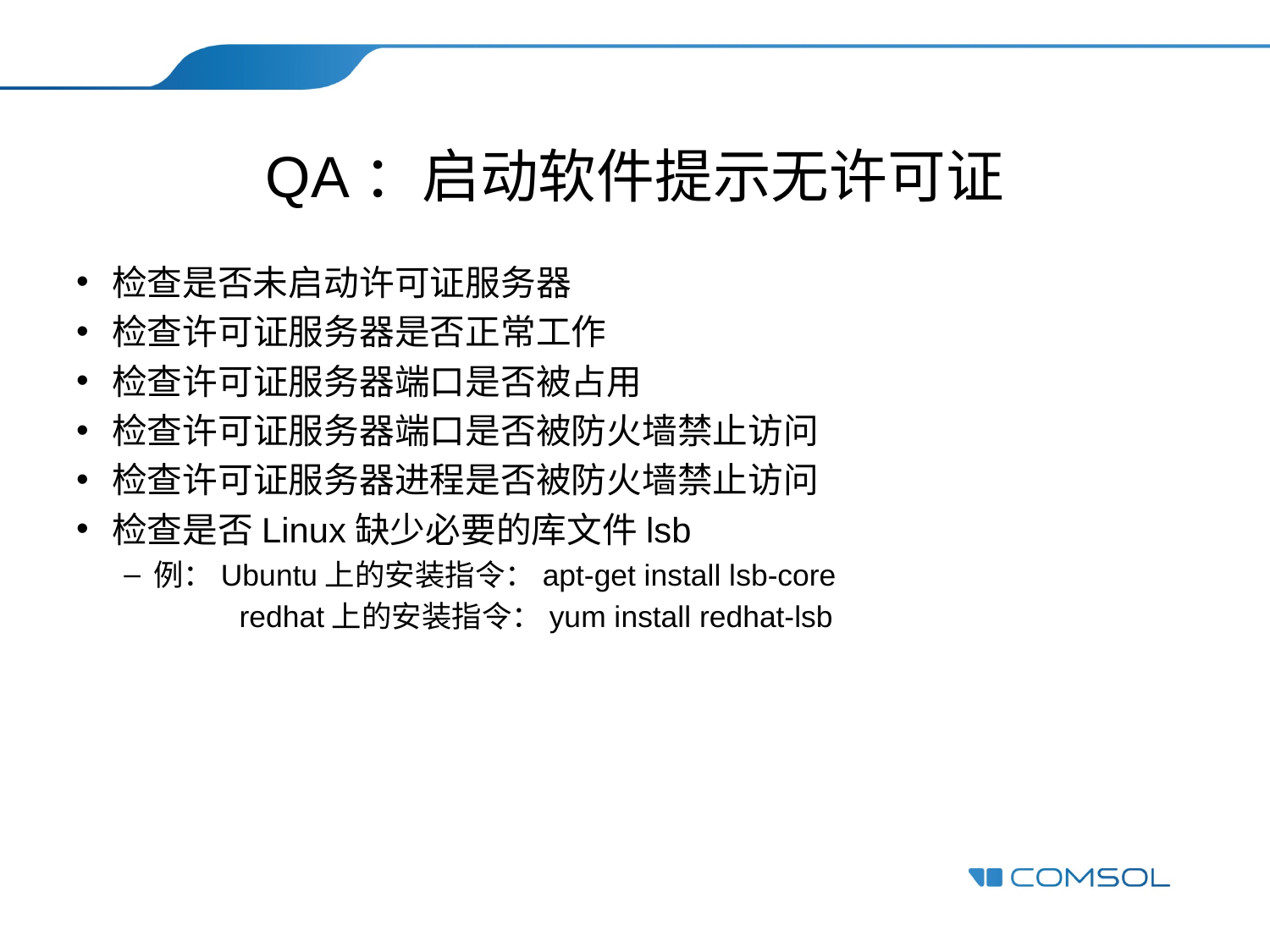

# QA：启动软件提示无许可证
检查是否未启动许可证服务器
检查许可证服务器是否正常工作
检查许可证服务器端口是否被占用
检查许可证服务器端口是否被防火墙禁止访问
检查许可证服务器进程是否被防火墙禁止访问
检查是否Linux缺少必要的库文件lsb
例：Ubuntu上的安装指令：apt-get install lsb-core
              redhat上的安装指令：yum install redhat-lsb